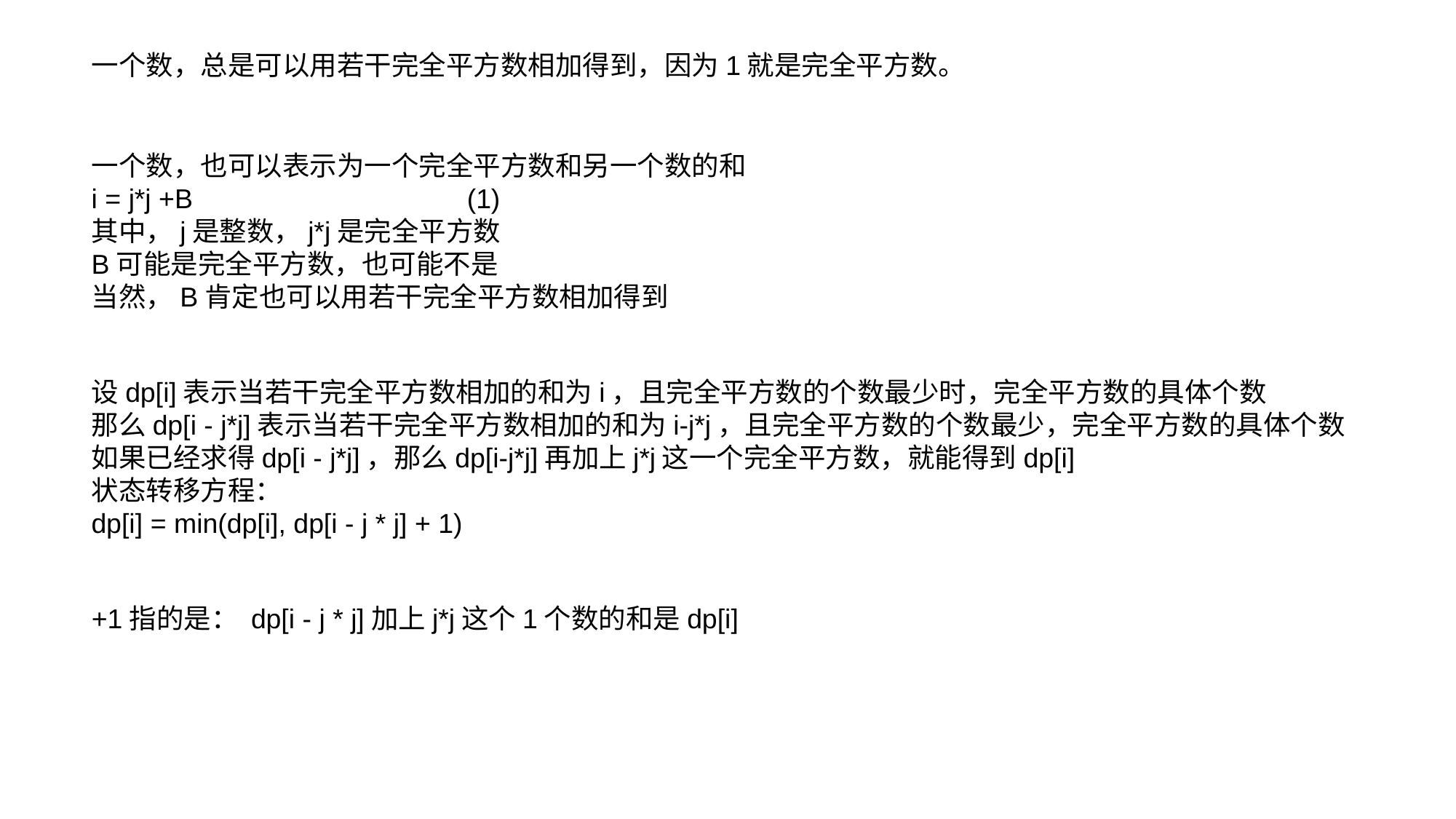

一个数，总是可以用若干完全平方数相加得到，因为1就是完全平方数。
一个数，也可以表示为一个完全平方数和另一个数的和
i = j*j +B                                    (1)
其中，j是整数，j*j是完全平方数
B可能是完全平方数，也可能不是
当然，B肯定也可以用若干完全平方数相加得到
设dp[i]表示当若干完全平方数相加的和为i，且完全平方数的个数最少时，完全平方数的具体个数
那么dp[i - j*j]表示当若干完全平方数相加的和为i-j*j，且完全平方数的个数最少，完全平方数的具体个数
如果已经求得dp[i - j*j]，那么dp[i-j*j]再加上j*j这一个完全平方数，就能得到dp[i]
状态转移方程：
dp[i] = min(dp[i], dp[i - j * j] + 1)
+1指的是： dp[i - j * j]加上j*j这个1个数的和是dp[i]